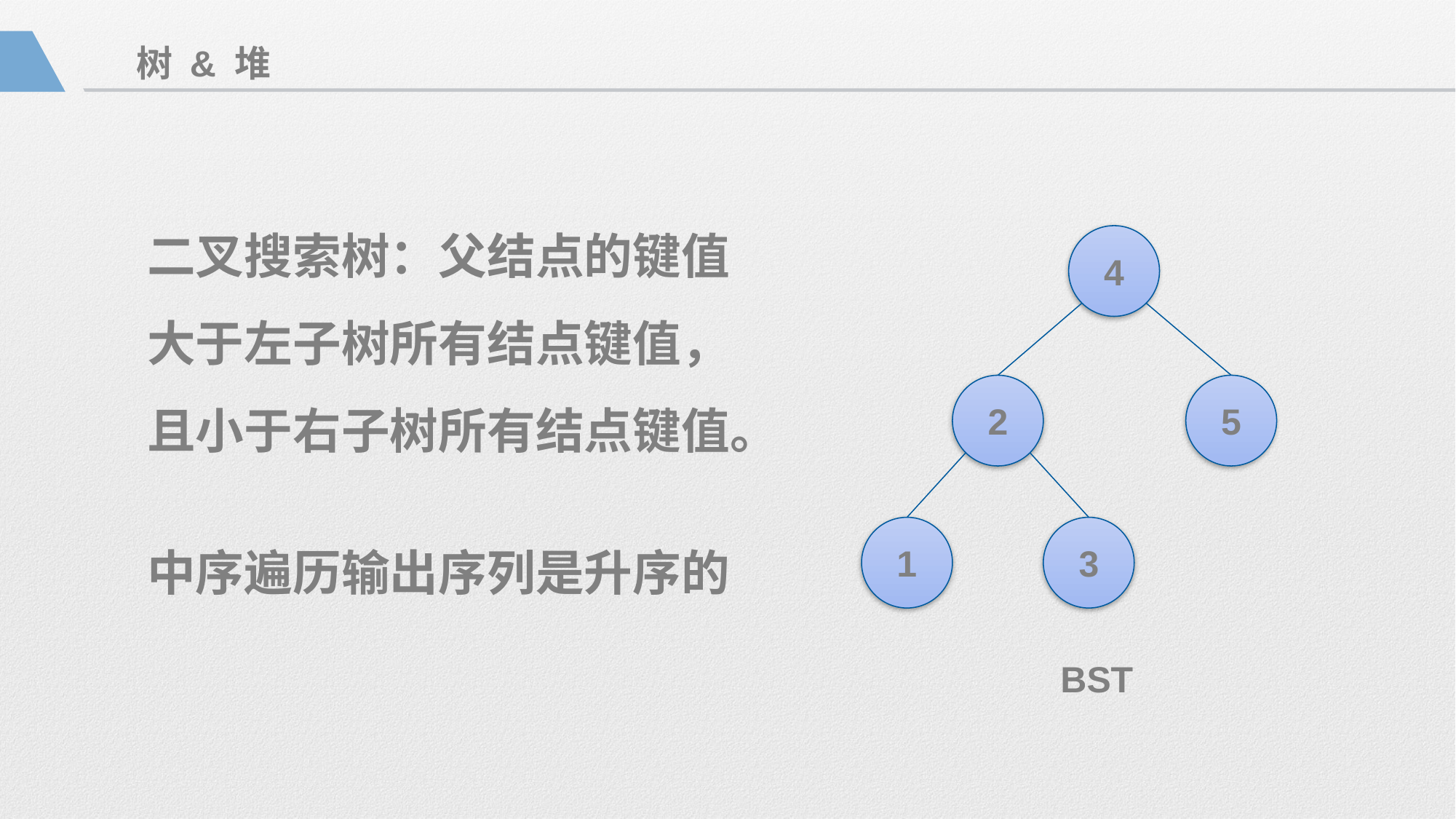

树 & 堆
二叉搜索树：父结点的键值大于左子树所有结点键值，且小于右子树所有结点键值。

中序遍历输出序列是升序的
4
2
5
1
3
BST